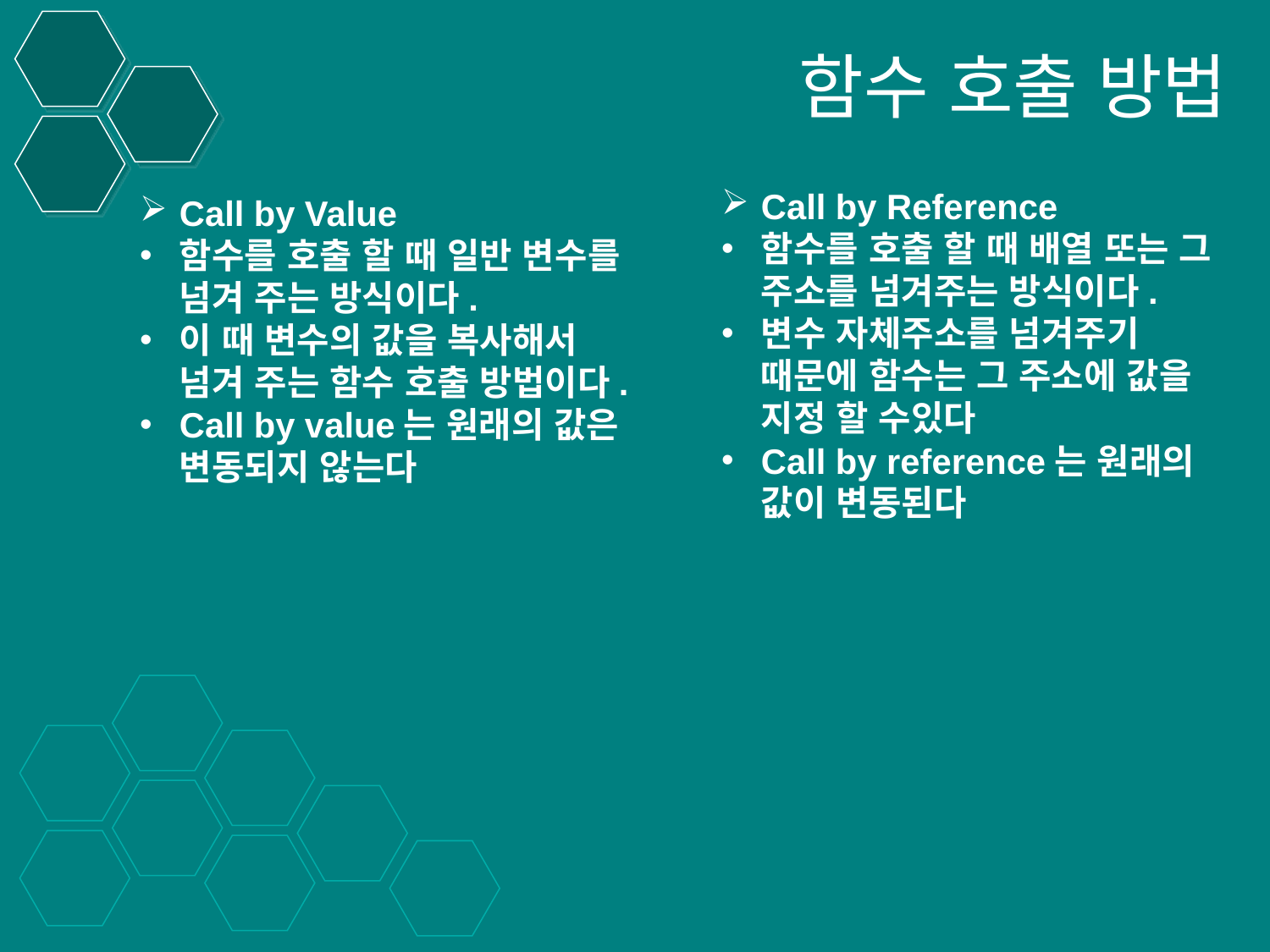

함수 호출 방법
Call by Reference
함수를 호출 할 때 배열 또는 그
주소를 넘겨주는 방식이다.
변수 자체주소를 넘겨주기
때문에 함수는 그 주소에 값을
지정 할 수있다
Call by reference는 원래의
값이 변동된다
Call by Value
함수를 호출 할 때 일반 변수를
넘겨 주는 방식이다.
이 때 변수의 값을 복사해서
넘겨 주는 함수 호출 방법이다.
Call by value는 원래의 값은
변동되지 않는다